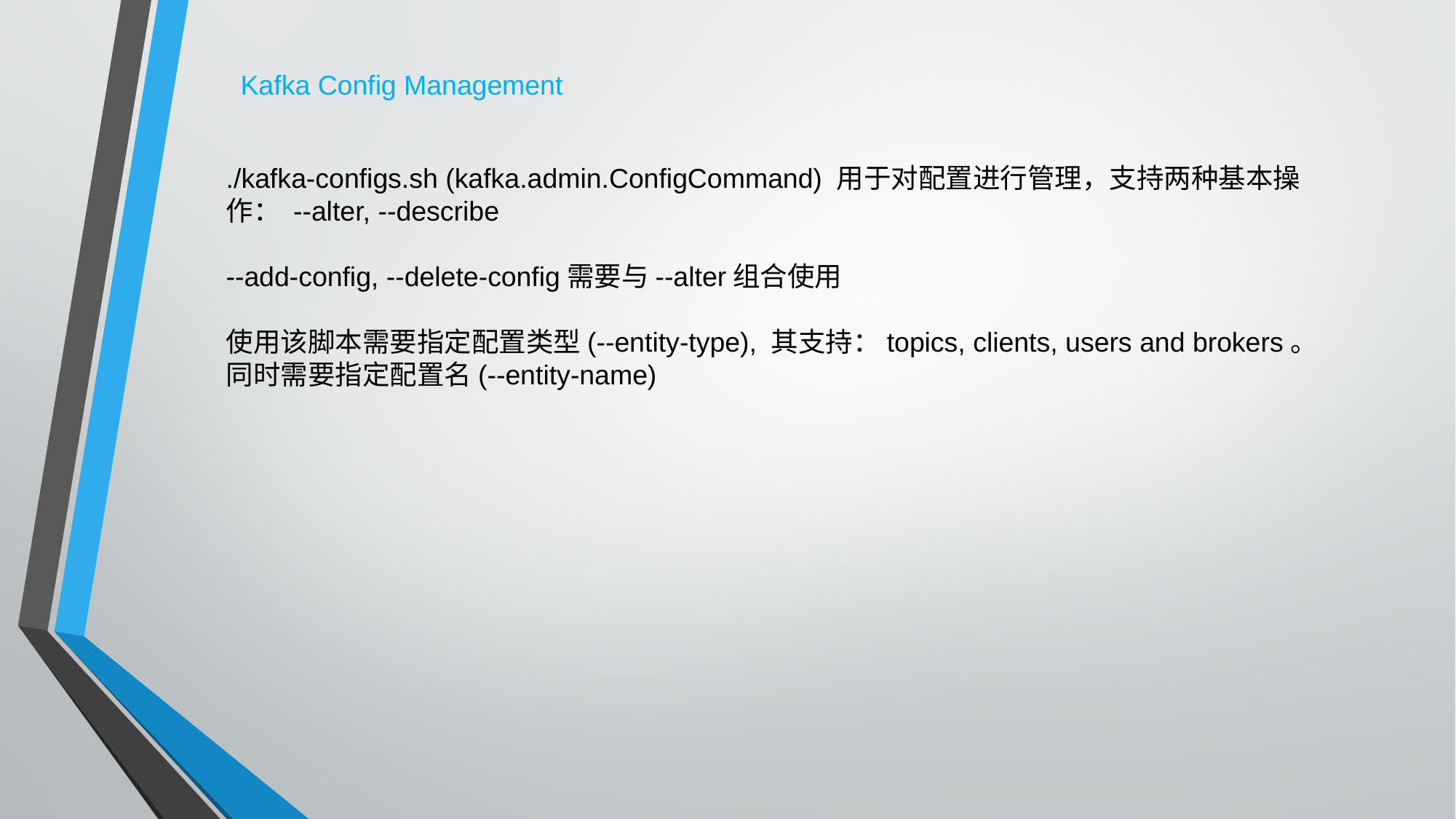

Kafka Config Management
./kafka-configs.sh (kafka.admin.ConfigCommand) 用于对配置进行管理，支持两种基本操作： --alter, --describe

--add-config, --delete-config需要与--alter组合使用

使用该脚本需要指定配置类型(--entity-type), 其支持：topics, clients, users and brokers。
同时需要指定配置名(--entity-name)